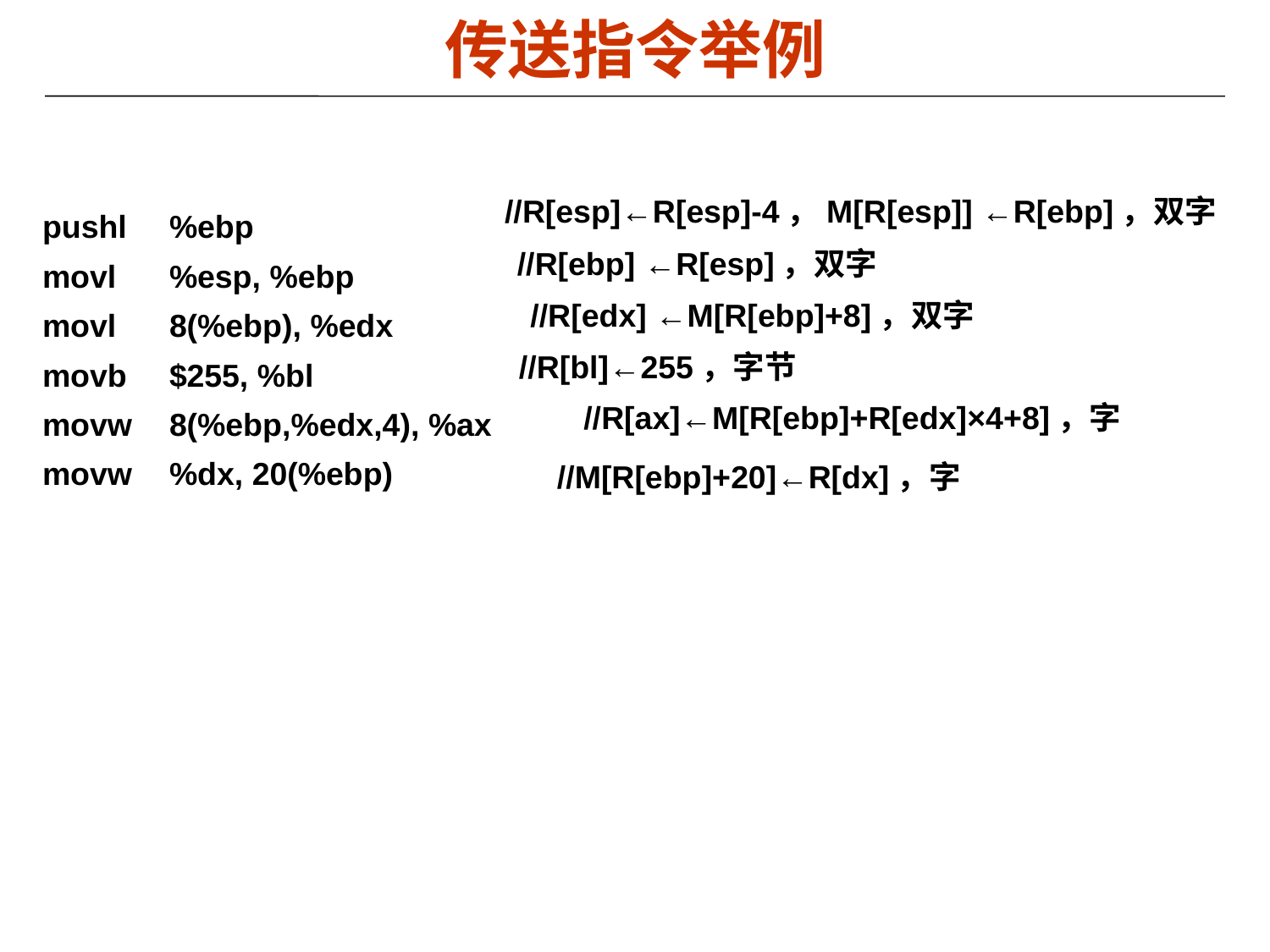

# 传送指令举例
//R[esp]←R[esp]-4，M[R[esp]] ←R[ebp]，双字
pushl	%ebp
movl  	%esp, %ebp
movl	8(%ebp), %edx
movb   	$255, %bl
movw	8(%ebp,%edx,4), %ax
movw	%dx, 20(%ebp)
//R[ebp] ←R[esp]，双字
//R[edx] ←M[R[ebp]+8]，双字
//R[bl]←255，字节
//R[ax]←M[R[ebp]+R[edx]×4+8]，字
//M[R[ebp]+20]←R[dx]，字